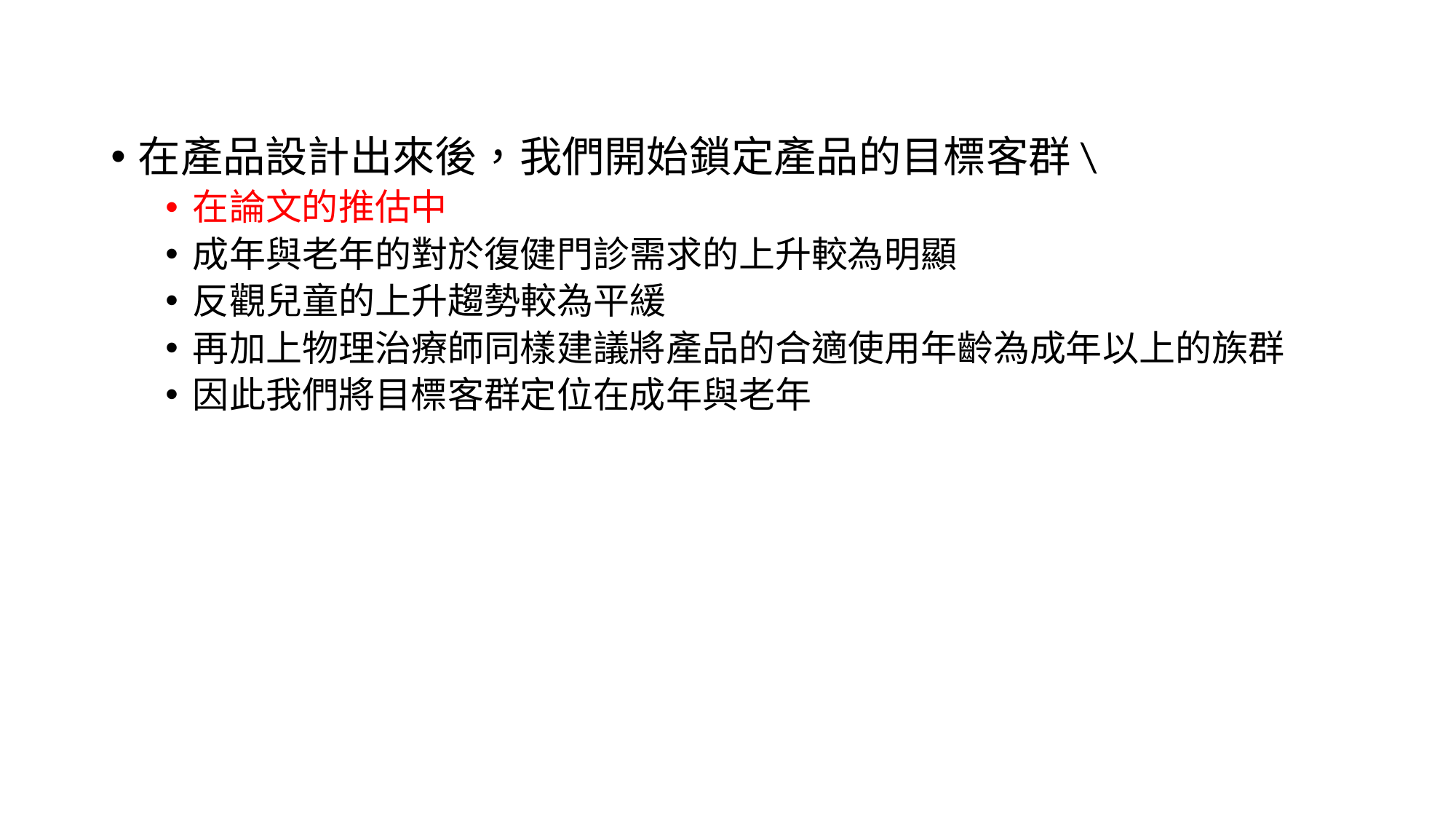

在產品設計出來後，我們開始鎖定產品的目標客群\
在論文的推估中
成年與老年的對於復健門診需求的上升較為明顯
反觀兒童的上升趨勢較為平緩
再加上物理治療師同樣建議將產品的合適使用年齡為成年以上的族群
因此我們將目標客群定位在成年與老年